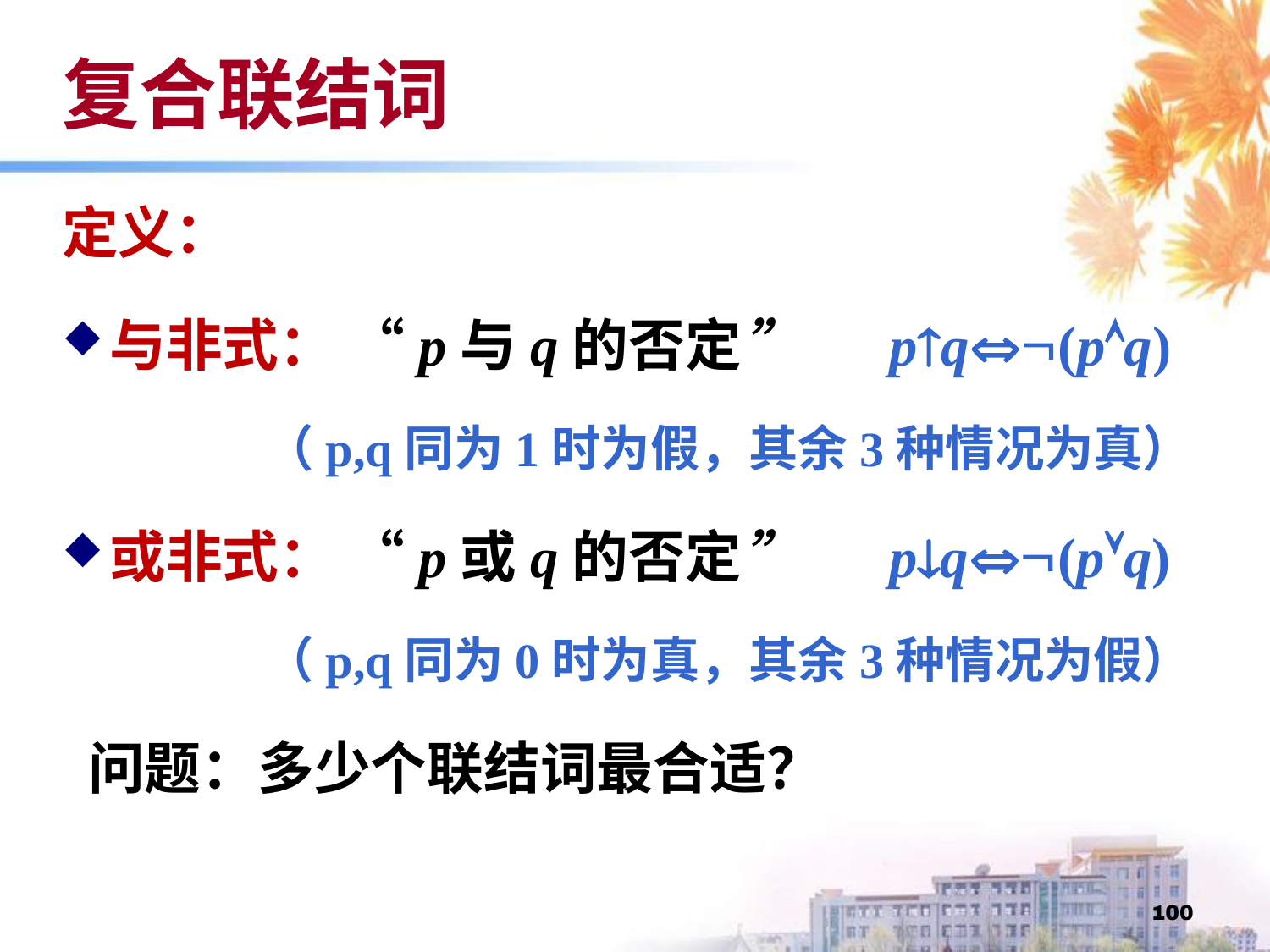

# 复合联结词
定义：
与非式： “p与q的否定”      p↑q⇔¬(p∧q)
                 （p,q同为1时为假，其余3种情况为真）
或非式： “p或q的否定”      p↓q⇔¬(p∨q)
                 （p,q同为0时为真，其余3种情况为假）
 问题：多少个联结词最合适？
100